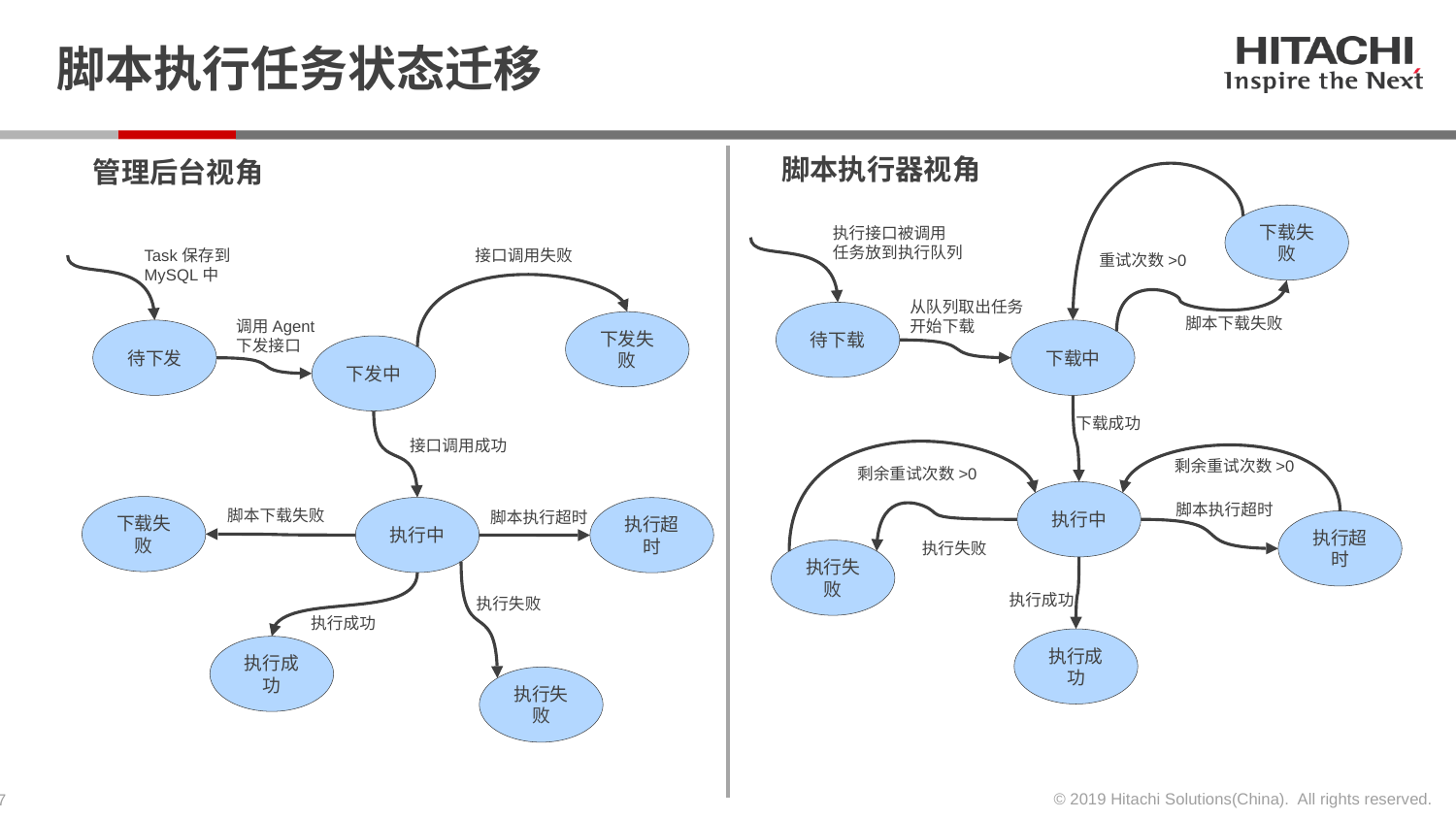

# 脚本执行任务状态迁移
脚本执行器视角
管理后台视角
下载失败
执行接口被调用
任务放到执行队列
Task保存到
MySQL中
接口调用失败
重试次数>0
从队列取出任务
开始下载
待下载
脚本下载失败
调用Agent
下发接口
下发失败
待下发
下载中
下发中
下载成功
接口调用成功
剩余重试次数>0
剩余重试次数>0
执行中
脚本执行超时
下载失败
执行中
执行超时
脚本下载失败
脚本执行超时
执行超时
执行失败
执行失败
执行成功
执行失败
执行成功
执行成功
执行成功
执行失败